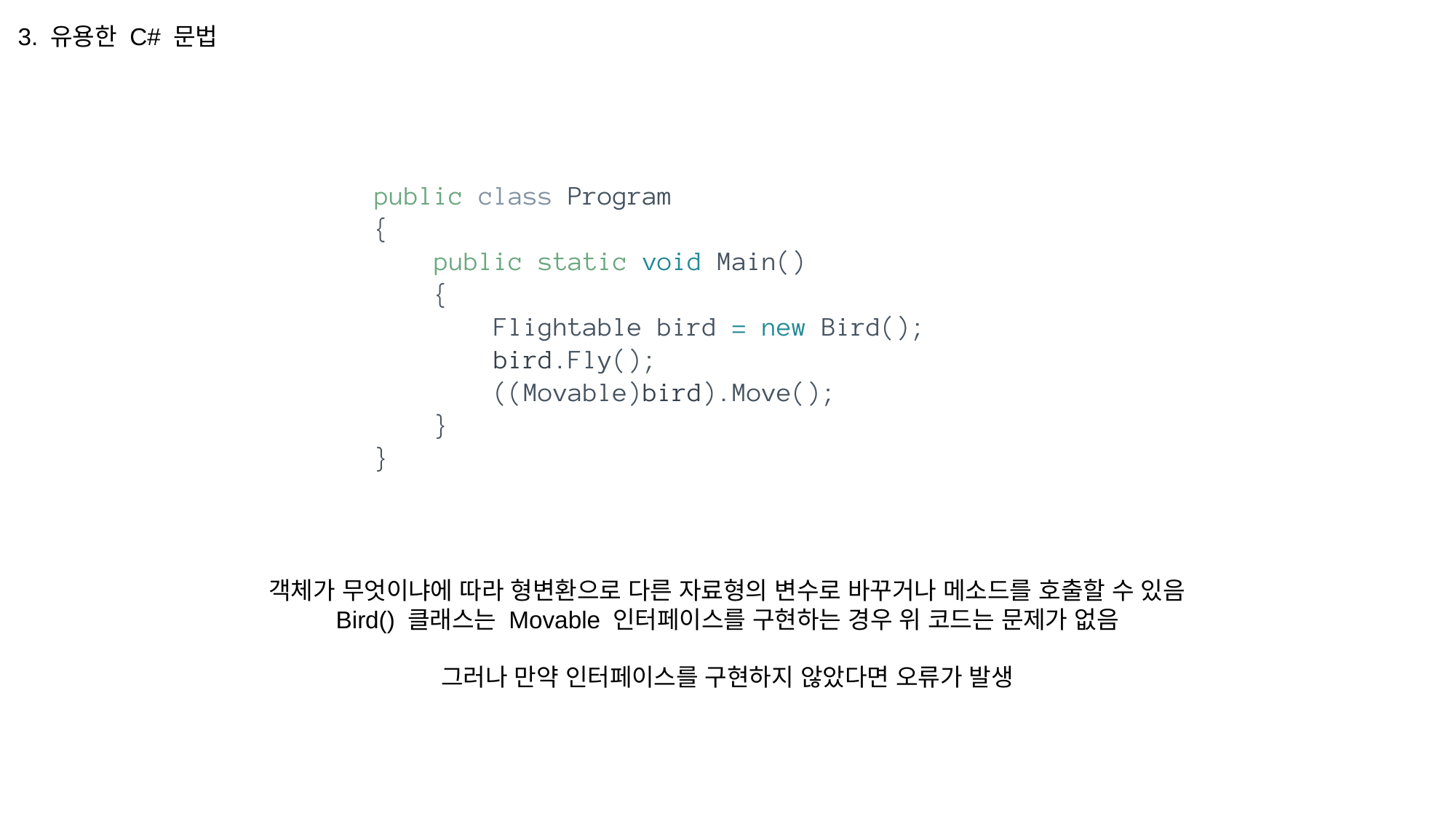

3. 유용한 C# 문법
public class Program
{
    public static void Main()
    {
        Flightable bird = new Bird();
        bird.Fly();
        ((Movable)bird).Move();
    }
}
객체가 무엇이냐에 따라 형변환으로 다른 자료형의 변수로 바꾸거나 메소드를 호출할 수 있음
Bird() 클래스는 Movable 인터페이스를 구현하는 경우 위 코드는 문제가 없음

그러나 만약 인터페이스를 구현하지 않았다면 오류가 발생